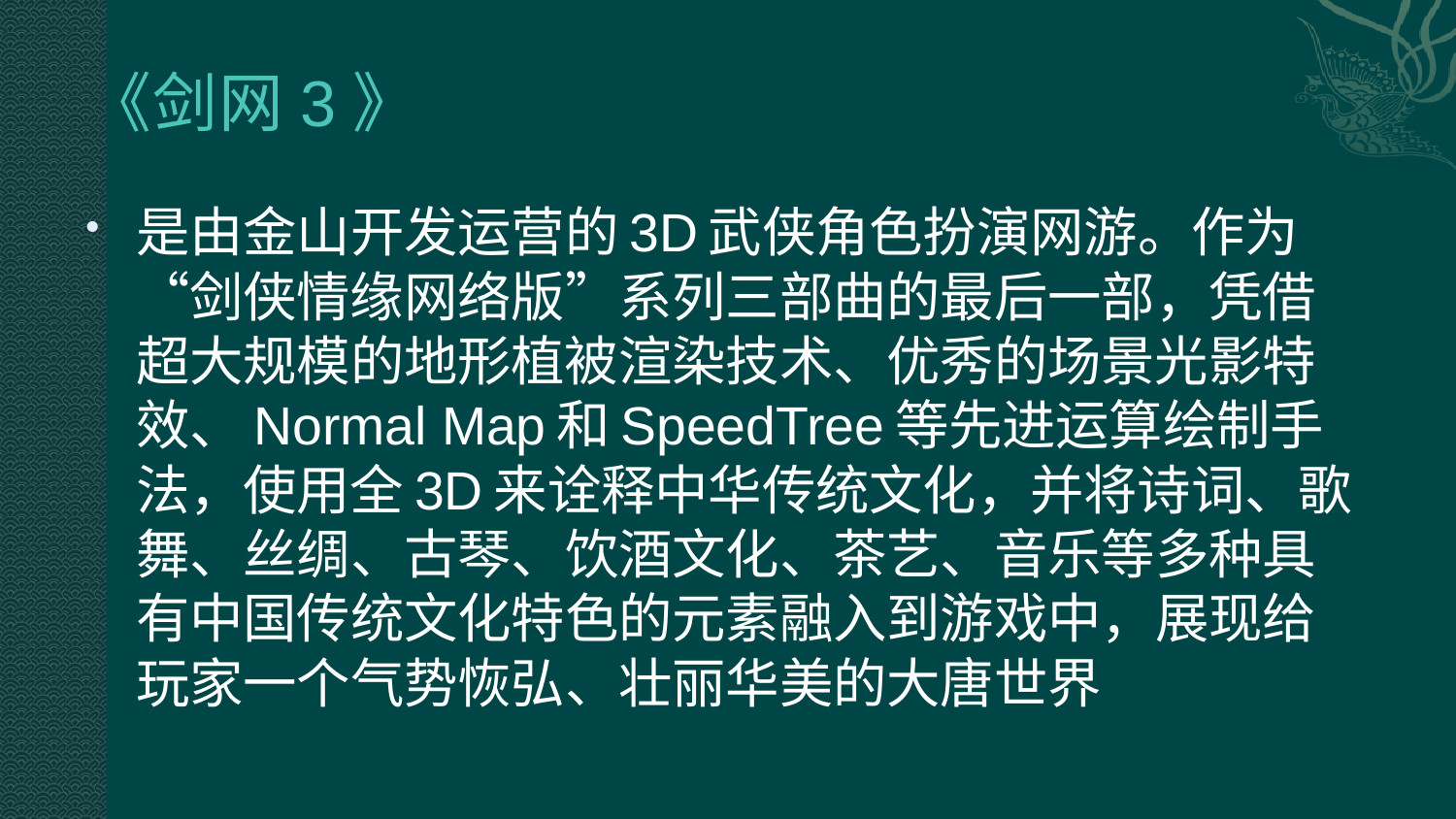

# 《剑网3》
是由金山开发运营的3D武侠角色扮演网游。作为“剑侠情缘网络版”系列三部曲的最后一部，凭借超大规模的地形植被渲染技术、优秀的场景光影特效、Normal Map和SpeedTree等先进运算绘制手法，使用全3D来诠释中华传统文化，并将诗词、歌舞、丝绸、古琴、饮酒文化、茶艺、音乐等多种具有中国传统文化特色的元素融入到游戏中，展现给玩家一个气势恢弘、壮丽华美的大唐世界